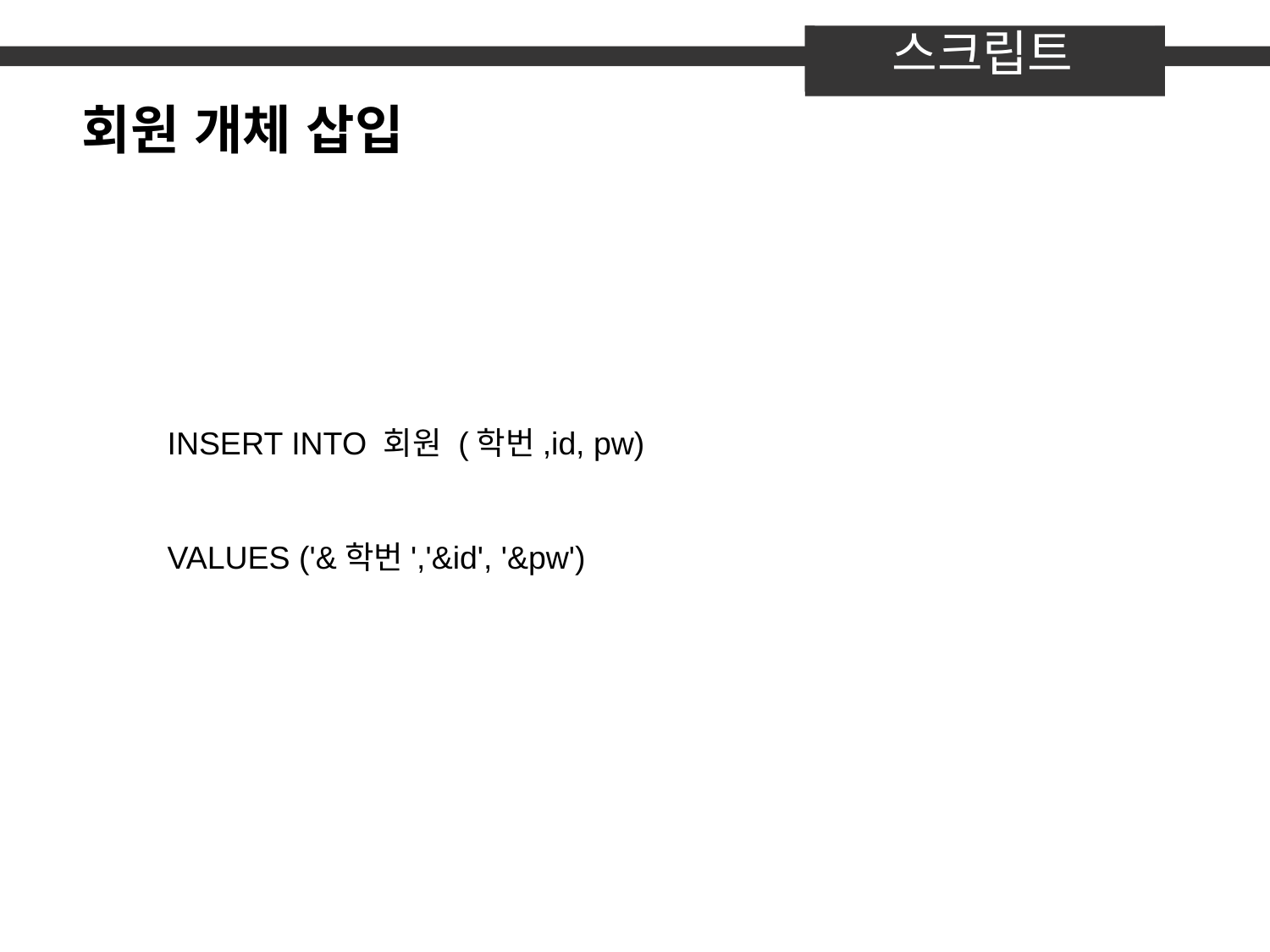

스크립트

회원 개체 삽입
삽입, 삭제 변경 각 1개
검색 3개 이상…
INSERT INTO 회원 (학번,id, pw)

VALUES ('&학번','&id', '&pw')